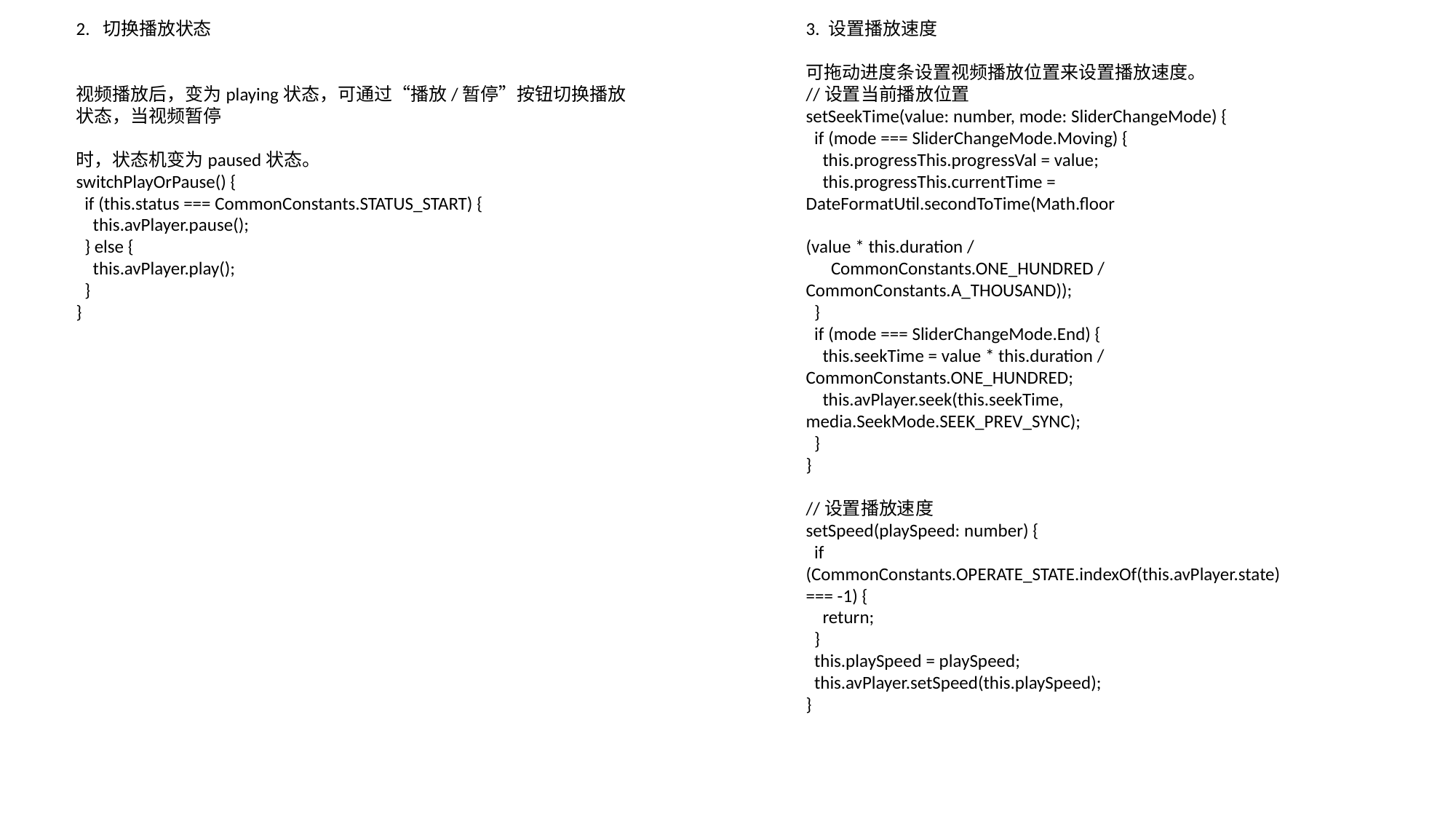

2.  切换播放状态

视频播放后，变为playing状态，可通过“播放/暂停”按钮切换播放状态，当视频暂停

时，状态机变为paused状态。
switchPlayOrPause() {
  if (this.status === CommonConstants.STATUS_START) {
    this.avPlayer.pause();
  } else {
    this.avPlayer.play();
  }
}
3. 设置播放速度

可拖动进度条设置视频播放位置来设置播放速度。
//设置当前播放位置
setSeekTime(value: number, mode: SliderChangeMode) {
  if (mode === SliderChangeMode.Moving) {
    this.progressThis.progressVal = value;
    this.progressThis.currentTime = DateFormatUtil.secondToTime(Math.floor

(value * this.duration /
      CommonConstants.ONE_HUNDRED / CommonConstants.A_THOUSAND));
  }
  if (mode === SliderChangeMode.End) {
    this.seekTime = value * this.duration / CommonConstants.ONE_HUNDRED;
    this.avPlayer.seek(this.seekTime, media.SeekMode.SEEK_PREV_SYNC);
  }
}

//设置播放速度
setSpeed(playSpeed: number) {
  if (CommonConstants.OPERATE_STATE.indexOf(this.avPlayer.state) === -1) {
    return;
  }
  this.playSpeed = playSpeed;
  this.avPlayer.setSpeed(this.playSpeed);
}